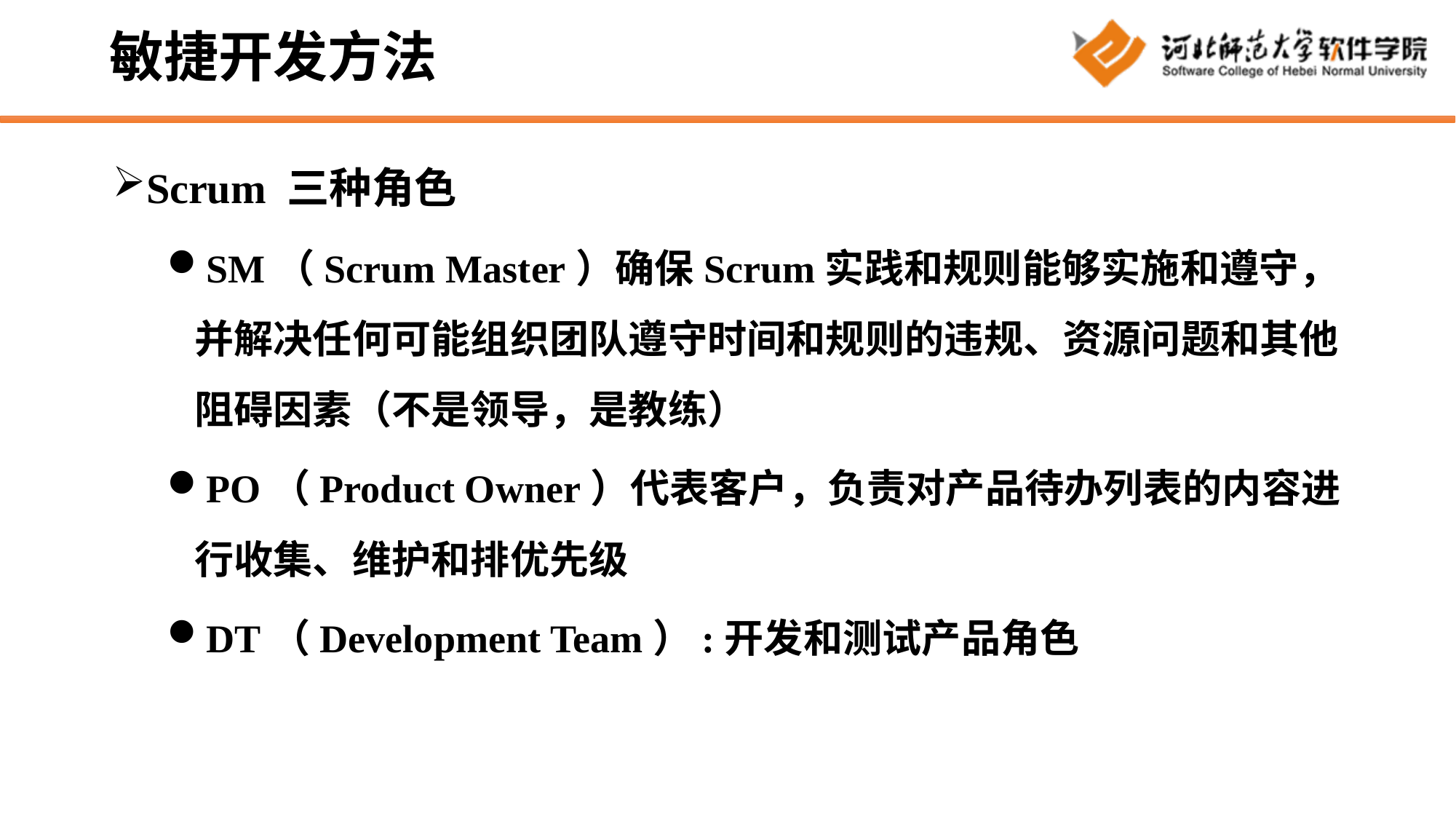

# 敏捷开发方法
Scrum 三种角色
SM（Scrum Master）确保Scrum实践和规则能够实施和遵守，并解决任何可能组织团队遵守时间和规则的违规、资源问题和其他阻碍因素（不是领导，是教练）
PO（Product Owner）代表客户，负责对产品待办列表的内容进行收集、维护和排优先级
DT（Development Team）:开发和测试产品角色